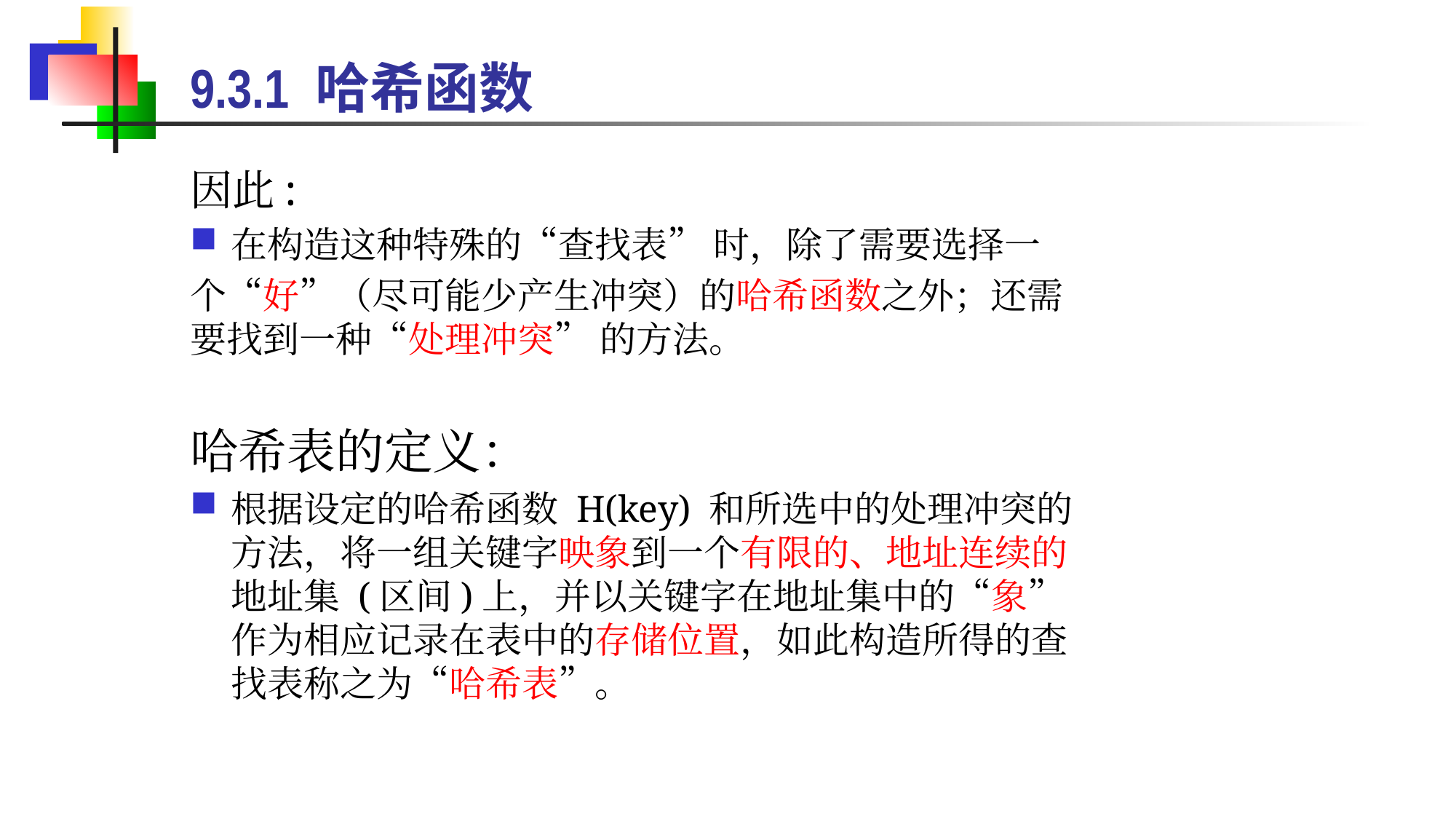

# 9.3.1 哈希函数
因此:
在构造这种特殊的“查找表” 时，除了需要选择一
个“好”（尽可能少产生冲突）的哈希函数之外；还需要找到一种“处理冲突” 的方法。

哈希表的定义：
根据设定的哈希函数 H(key) 和所选中的处理冲突的方法，将一组关键字映象到一个有限的、地址连续的地址集 (区间)上，并以关键字在地址集中的“象”作为相应记录在表中的存储位置，如此构造所得的查找表称之为“哈希表”。